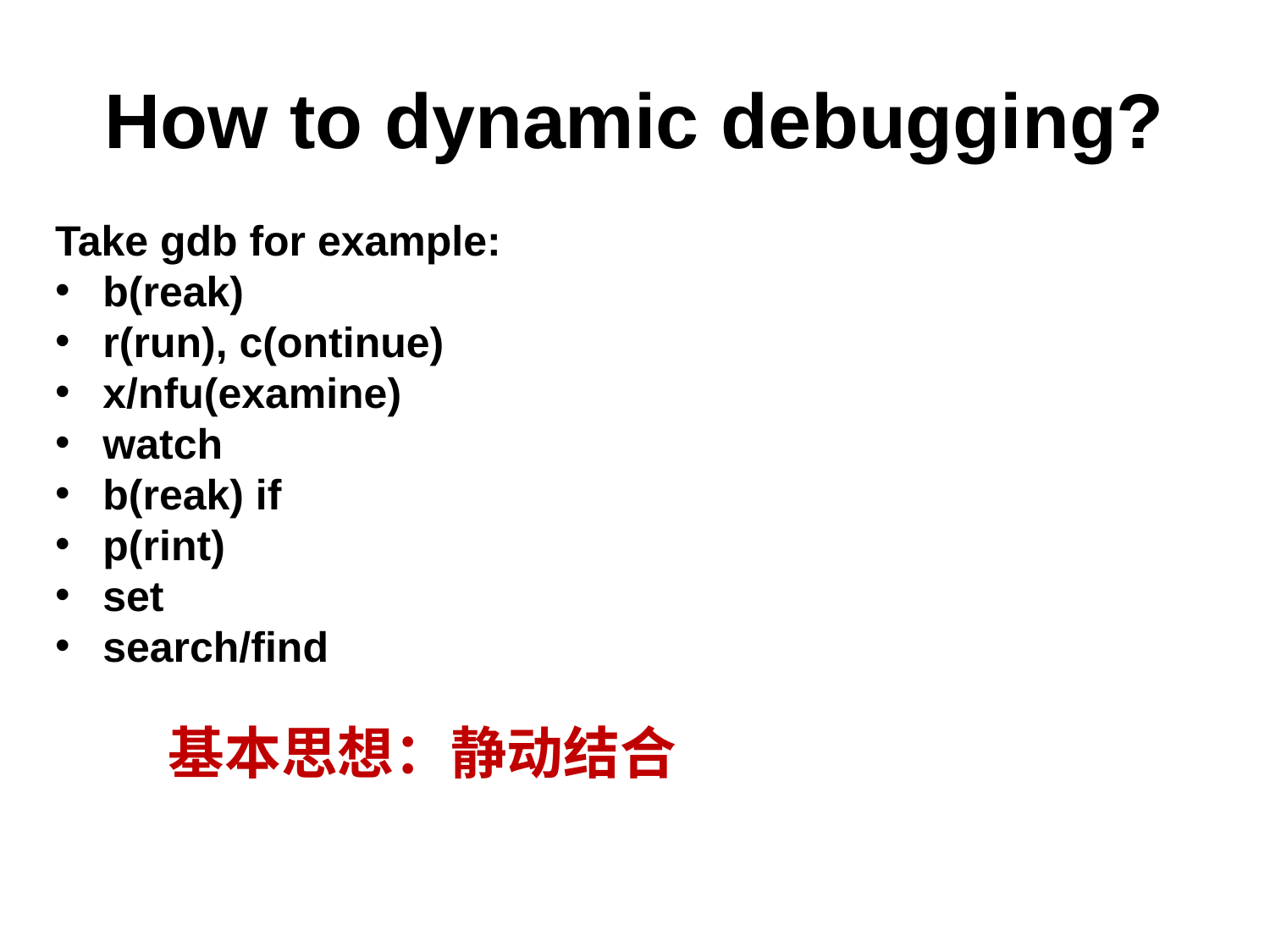

# How to dynamic debugging?
Take gdb for example:
b(reak)
r(run), c(ontinue)
x/nfu(examine)
watch
b(reak) if
p(rint)
set
search/find
基本思想：静动结合